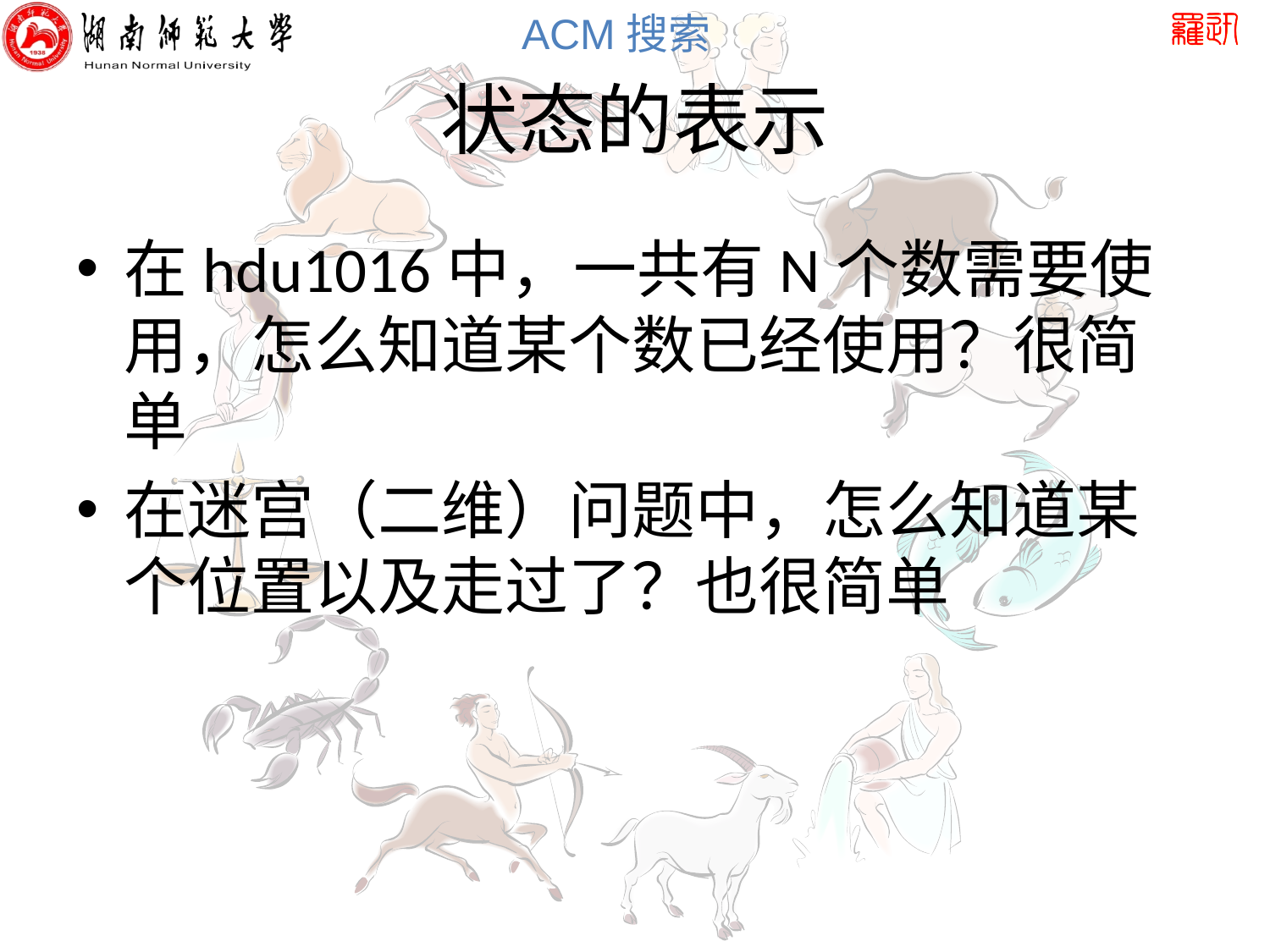

# 状态的表示
在hdu1016中，一共有N个数需要使用，怎么知道某个数已经使用？很简单
在迷宫（二维）问题中，怎么知道某个位置以及走过了？也很简单